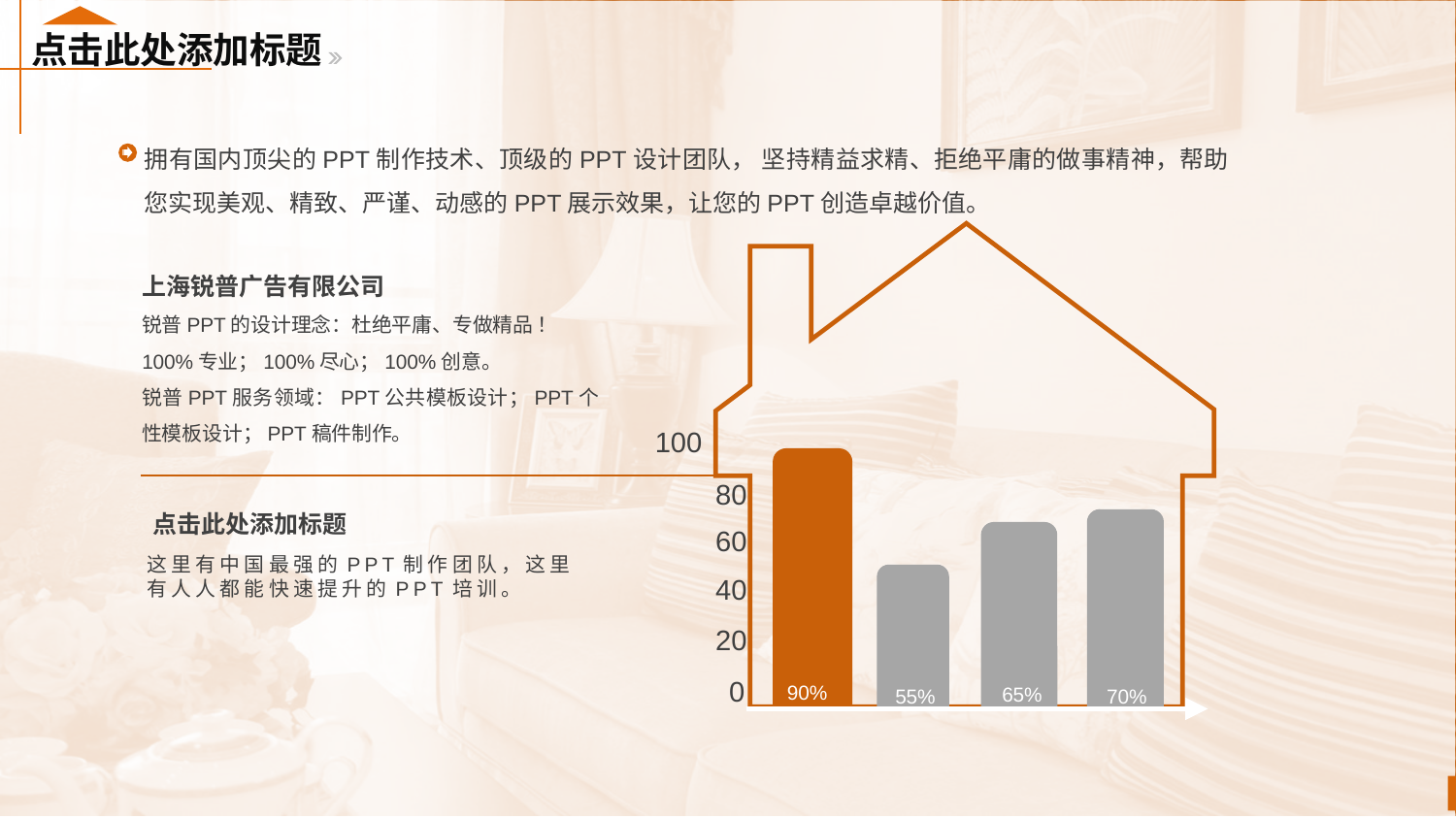

点击此处添加标题

拥有国内顶尖的PPT制作技术、顶级的PPT设计团队， 坚持精益求精、拒绝平庸的做事精神，帮助您实现美观、精致、严谨、动感的PPT展示效果，让您的PPT创造卓越价值。

100

80

60

40
20
0
90%
65%
55%
70%
上海锐普广告有限公司
锐普PPT的设计理念：杜绝平庸、专做精品 ！
100%专业；100%尽心；100%创意。
锐普PPT服务领域：PPT公共模板设计；PPT个性模板设计；PPT稿件制作。
点击此处添加标题
这里有中国最强的PPT制作团队，这里有人人都能快速提升的PPT培训。